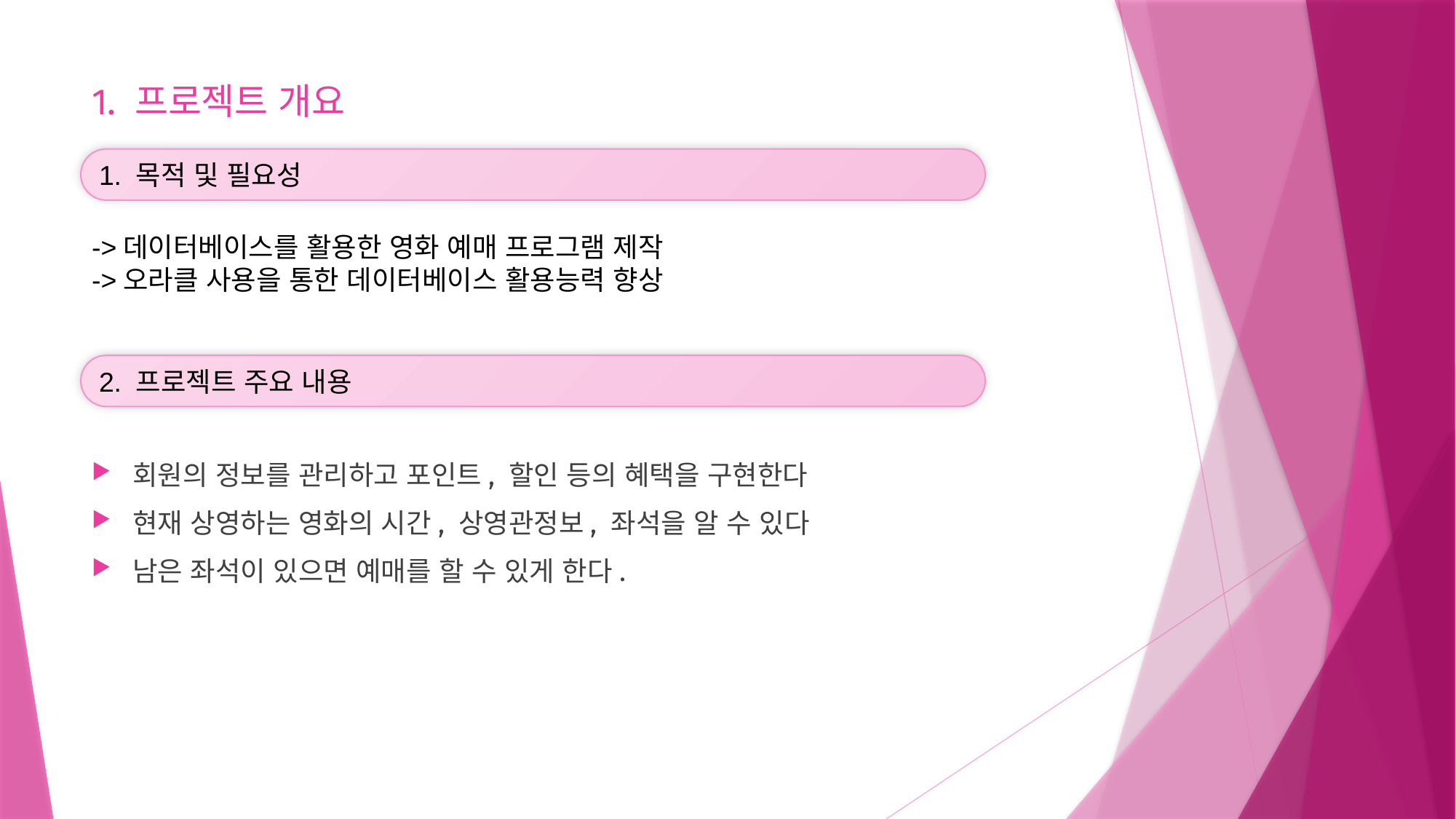

1. 프로젝트 개요
1. 목적 및 필요성
# ->데이터베이스를 활용한 영화 예매 프로그램 제작 ->오라클 사용을 통한 데이터베이스 활용능력 향상
2. 프로젝트 주요 내용
회원의 정보를 관리하고 포인트, 할인 등의 혜택을 구현한다
현재 상영하는 영화의 시간, 상영관정보, 좌석을 알 수 있다
남은 좌석이 있으면 예매를 할 수 있게 한다.